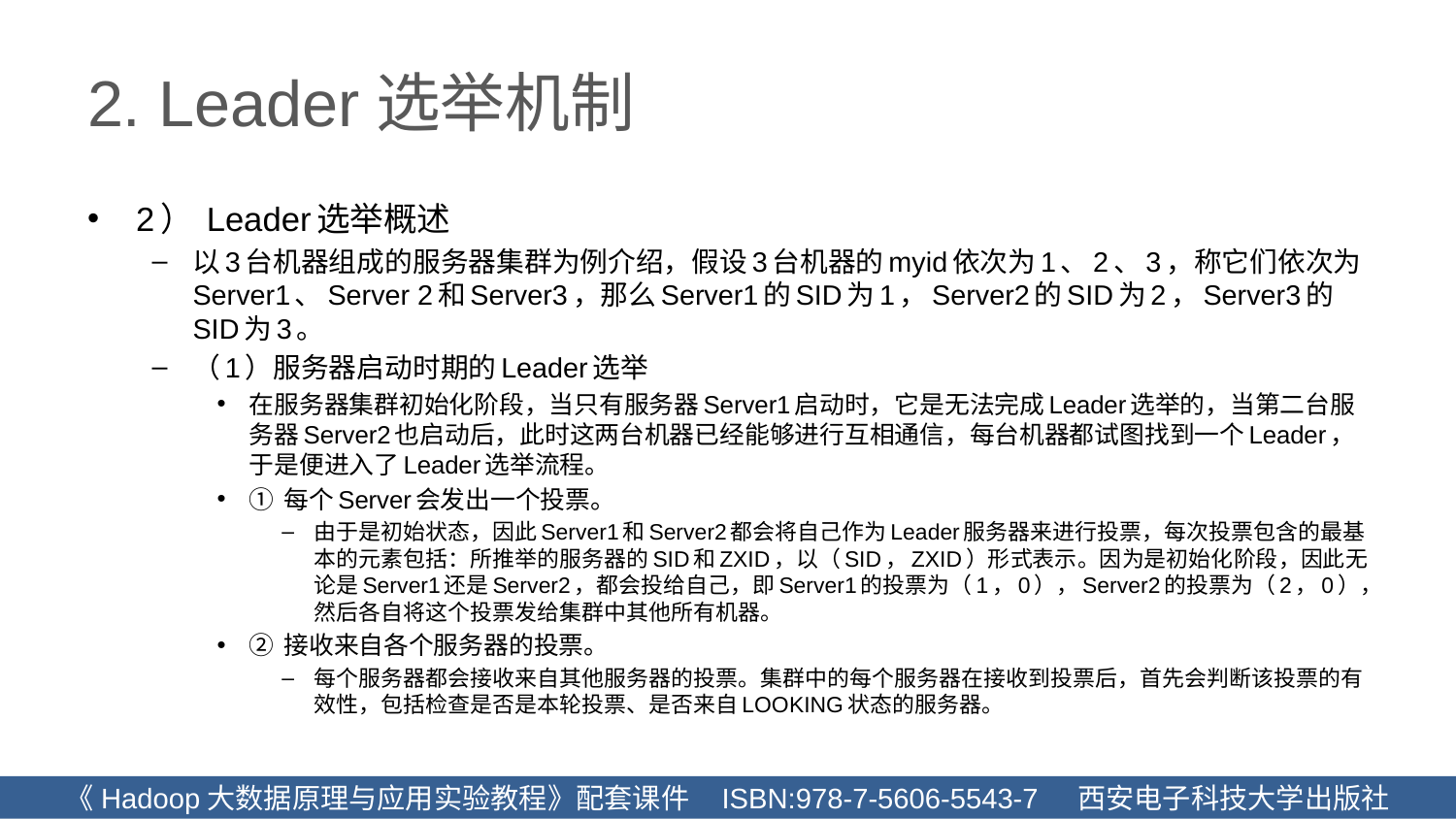

# 2. Leader选举机制
2） Leader选举概述
以3台机器组成的服务器集群为例介绍，假设3台机器的myid依次为1、2、3，称它们依次为Server1、Server 2和Server3，那么Server1的SID为1，Server2的SID为2，Server3的SID为3。
（1）服务器启动时期的Leader选举
在服务器集群初始化阶段，当只有服务器Server1启动时，它是无法完成Leader选举的，当第二台服务器Server2也启动后，此时这两台机器已经能够进行互相通信，每台机器都试图找到一个Leader，于是便进入了Leader选举流程。
① 每个Server会发出一个投票。
由于是初始状态，因此Server1和Server2都会将自己作为Leader服务器来进行投票，每次投票包含的最基本的元素包括：所推举的服务器的SID和ZXID，以（SID，ZXID）形式表示。因为是初始化阶段，因此无论是Server1还是Server2，都会投给自己，即Server1的投票为（1，0），Server2的投票为（2，0），然后各自将这个投票发给集群中其他所有机器。
② 接收来自各个服务器的投票。
每个服务器都会接收来自其他服务器的投票。集群中的每个服务器在接收到投票后，首先会判断该投票的有效性，包括检查是否是本轮投票、是否来自LOOKING状态的服务器。